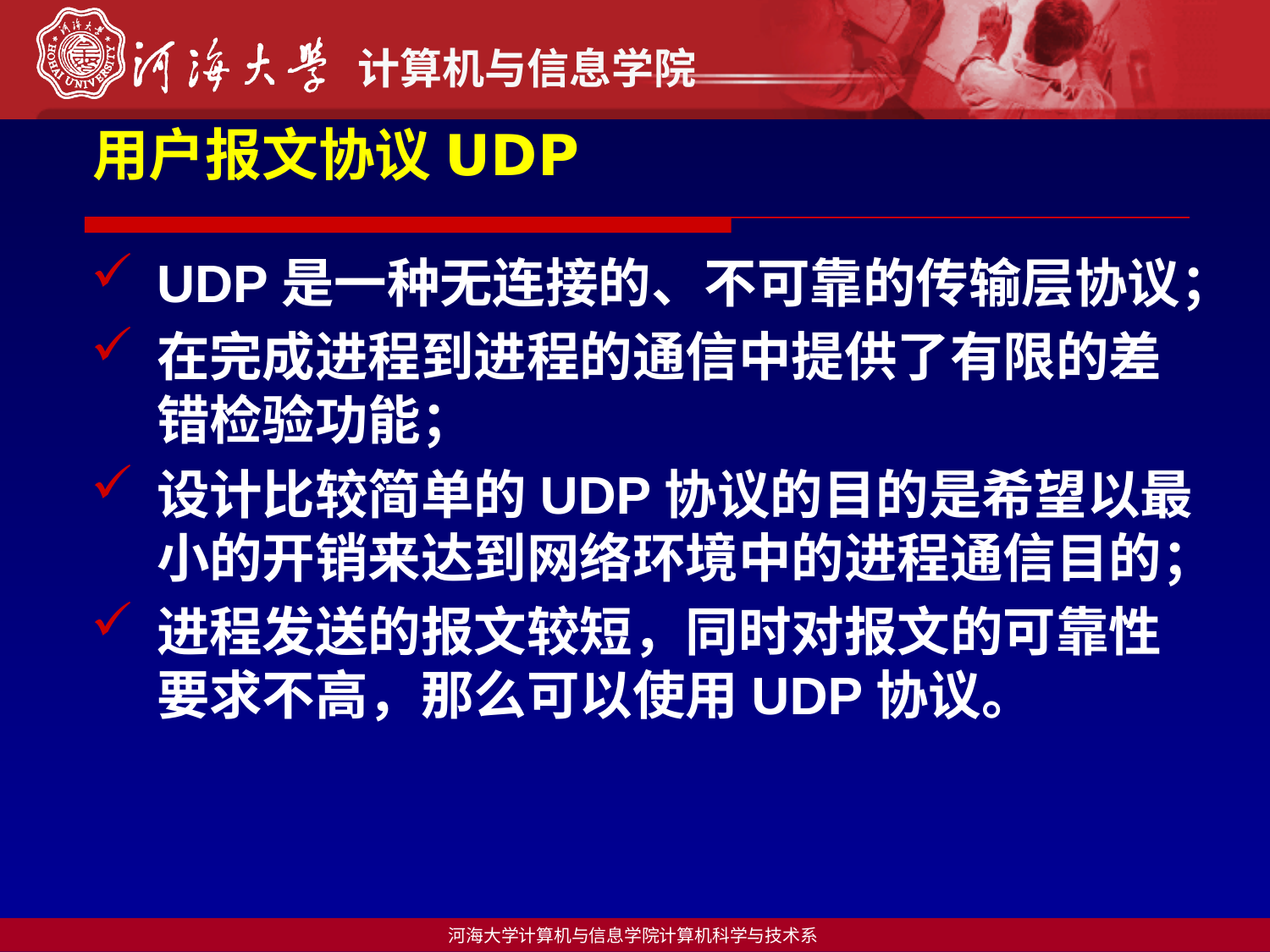

# 用户报文协议UDP
UDP是一种无连接的、不可靠的传输层协议；
在完成进程到进程的通信中提供了有限的差错检验功能；
设计比较简单的UDP协议的目的是希望以最小的开销来达到网络环境中的进程通信目的；
进程发送的报文较短，同时对报文的可靠性要求不高，那么可以使用UDP协议。